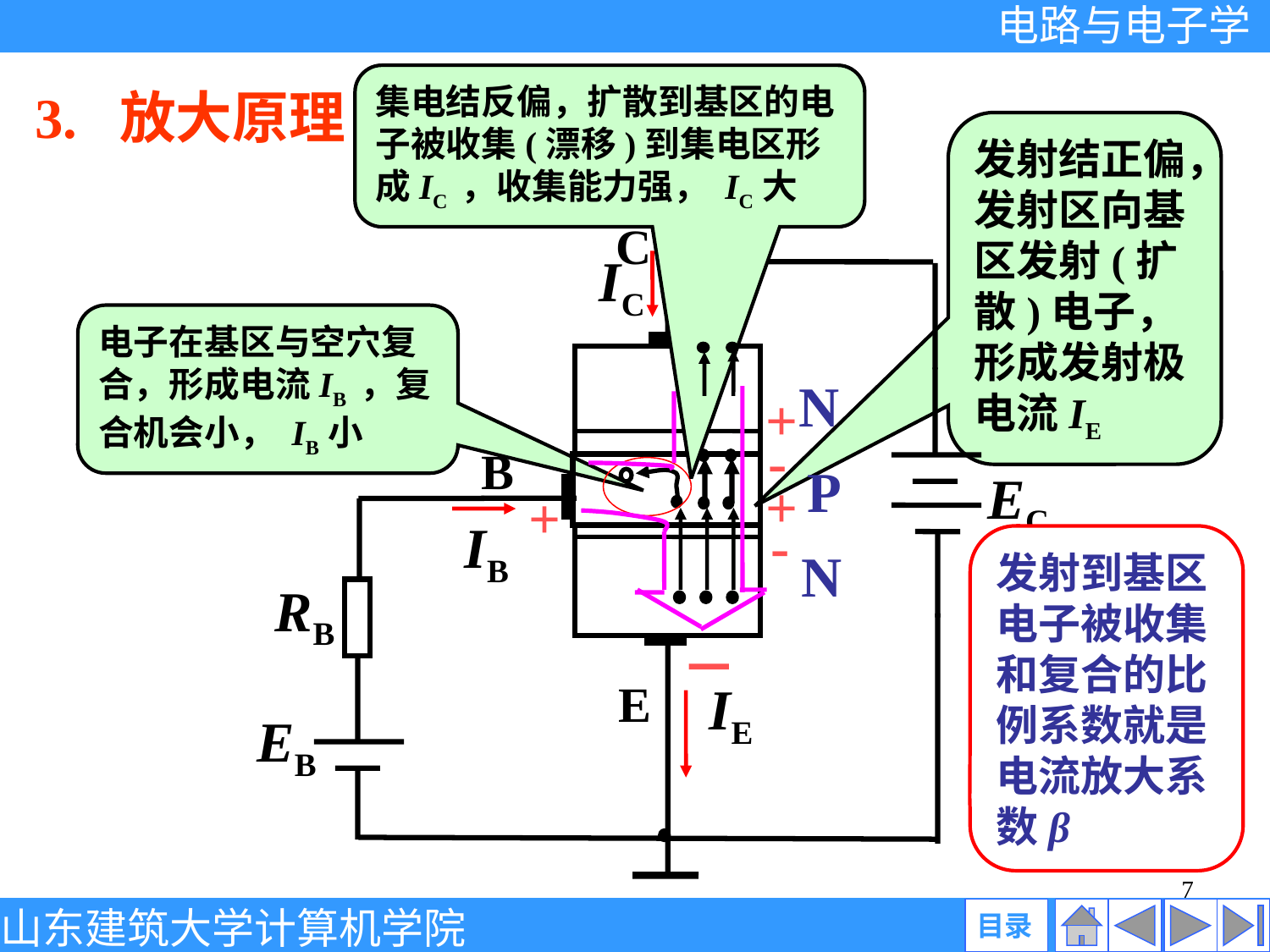

集电结反偏，扩散到基区的电子被收集(漂移)到集电区形成IC ，收集能力强， IC大
C

3.  放大原理
发射结正偏，发射区向基区发射(扩散)电子，形成发射极电流IE

IE

IC

EC
+
+
-
+
-
－
+

电子在基区与空穴复合，形成电流IB ，复合机会小， IB小

IB

N

B
P

RB

EB

发射到基区电子被收集和复合的比例系数就是电流放大系数β
N

E